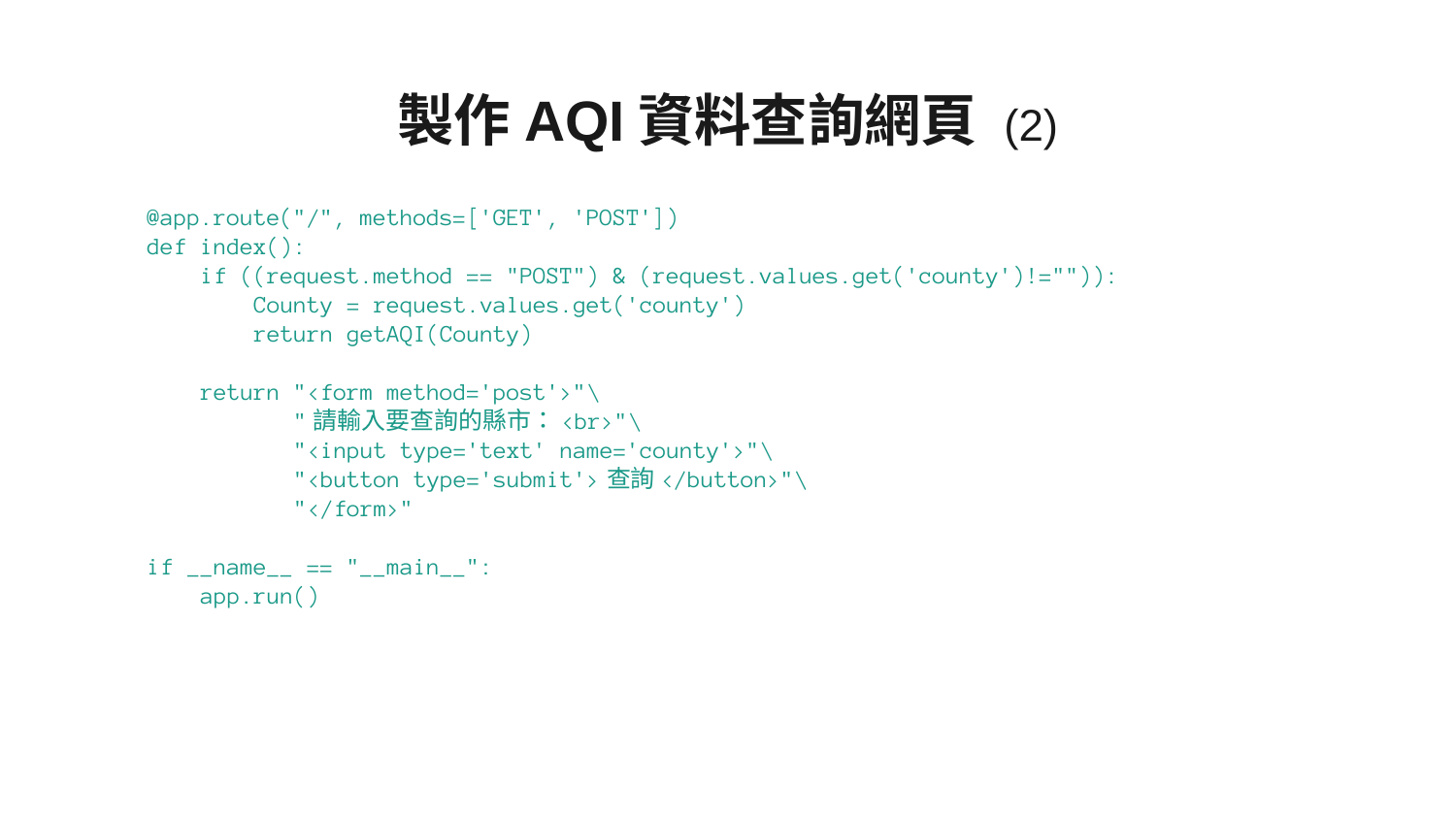

# 製作AQI資料查詢網頁 (2)
@app.route("/", methods=['GET', 'POST'])
def index():
    if ((request.method == "POST") & (request.values.get('county')!="")):
        County = request.values.get('county')
        return getAQI(County)

    return "<form method='post'>"\
           "請輸入要查詢的縣市：<br>"\
           "<input type='text' name='county'>"\
           "<button type='submit'>查詢</button>"\
           "</form>"

if __name__ == "__main__":
    app.run()

30